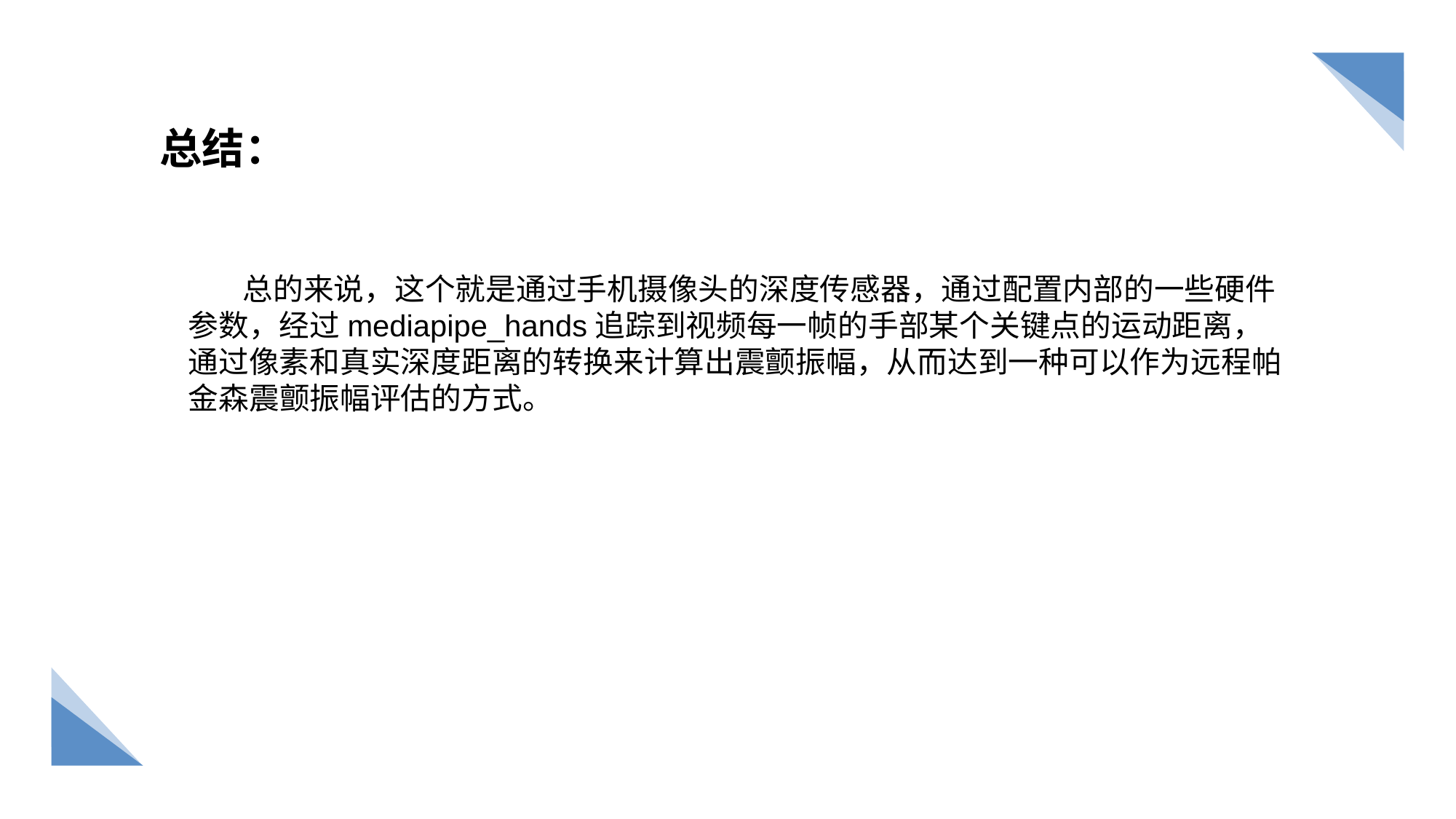

总结：
总的来说，这个就是通过手机摄像头的深度传感器，通过配置内部的一些硬件参数，经过mediapipe_hands追踪到视频每一帧的手部某个关键点的运动距离，通过像素和真实深度距离的转换来计算出震颤振幅，从而达到一种可以作为远程帕金森震颤振幅评估的方式。